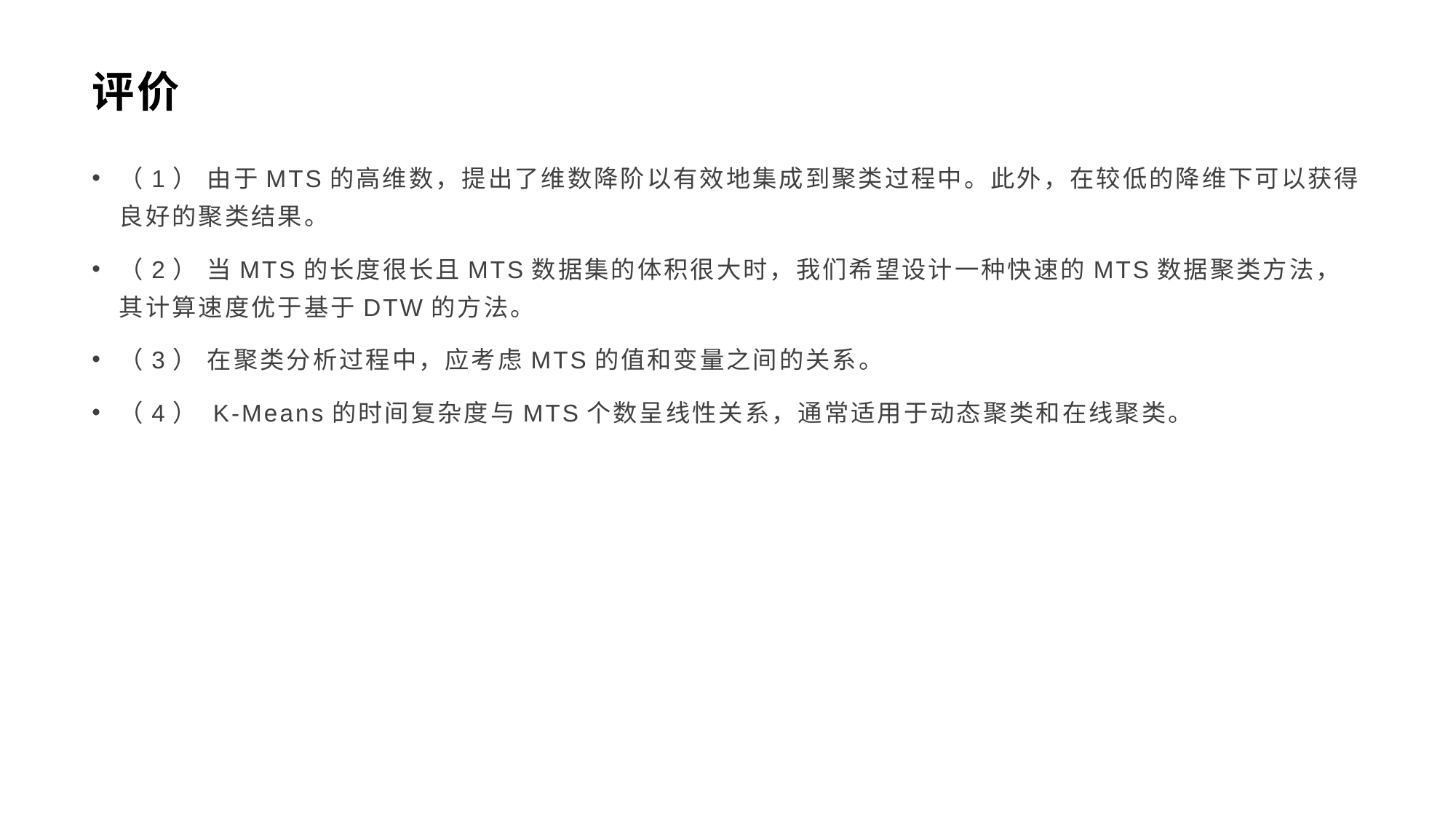

# 评价
（1） 由于MTS的高维数，提出了维数降阶以有效地集成到聚类过程中。此外，在较低的降维下可以获得良好的聚类结果。
（2） 当MTS的长度很长且MTS数据集的体积很大时，我们希望设计一种快速的MTS数据聚类方法，其计算速度优于基于DTW的方法。
（3） 在聚类分析过程中，应考虑MTS的值和变量之间的关系。
（4） K-Means的时间复杂度与MTS个数呈线性关系，通常适用于动态聚类和在线聚类。